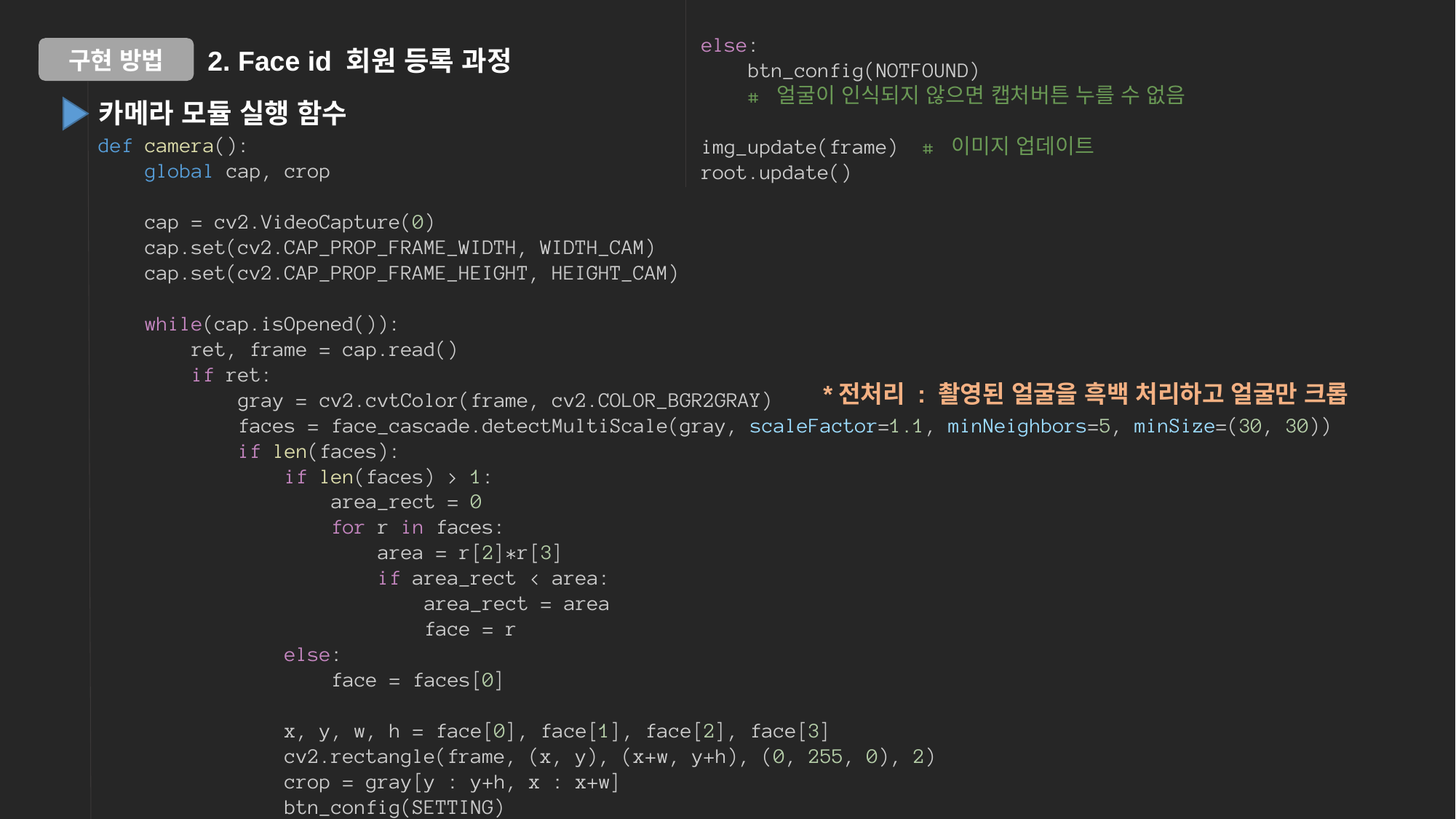

else:
                btn_config(NOTFOUND)
                # 얼굴이 인식되지 않으면 캡처버튼 누를 수 없음
            img_update(frame)  # 이미지 업데이트
            root.update()
2. Face id 회원 등록 과정
구현 방법
카메라 모듈 실행 함수

def camera():
    global cap, crop
    cap = cv2.VideoCapture(0)
    cap.set(cv2.CAP_PROP_FRAME_WIDTH, WIDTH_CAM)
    cap.set(cv2.CAP_PROP_FRAME_HEIGHT, HEIGHT_CAM)
    while(cap.isOpened()):
        ret, frame = cap.read()
        if ret:
            gray = cv2.cvtColor(frame, cv2.COLOR_BGR2GRAY)
            faces = face_cascade.detectMultiScale(gray, scaleFactor=1.1, minNeighbors=5, minSize=(30, 30))
            if len(faces):
                if len(faces) > 1:
                    area_rect = 0
                    for r in faces:
                        area = r[2]*r[3]
                        if area_rect < area:
                            area_rect = area
                            face = r
                else:
                    face = faces[0]
                x, y, w, h = face[0], face[1], face[2], face[3]
                cv2.rectangle(frame, (x, y), (x+w, y+h), (0, 255, 0), 2)
                crop = gray[y : y+h, x : x+w]
                btn_config(SETTING)
*전처리 : 촬영된 얼굴을 흑백 처리하고 얼굴만 크롭